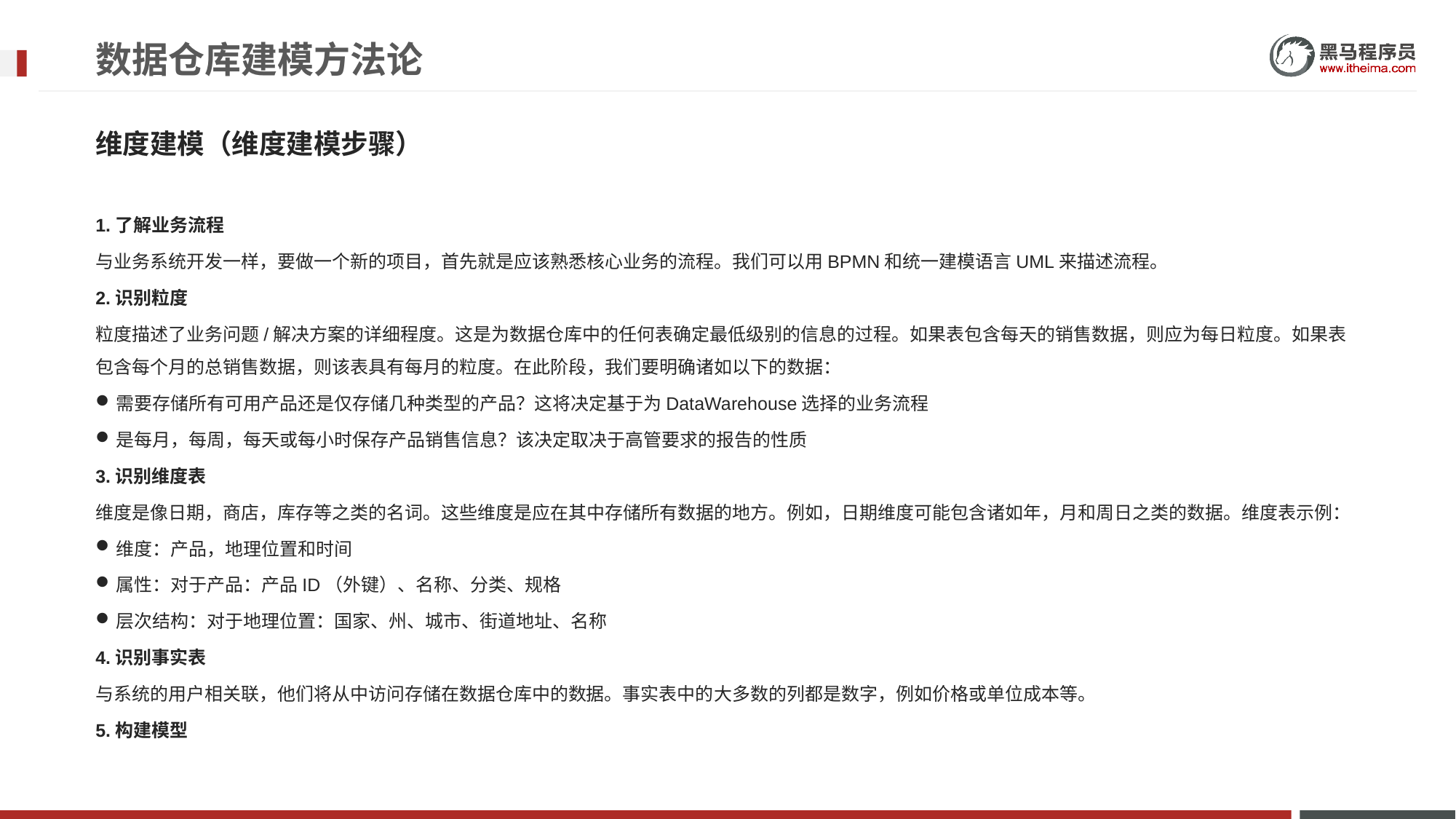

# 数据仓库建模方法论
维度建模（维度建模步骤）
1.了解业务流程
与业务系统开发一样，要做一个新的项目，首先就是应该熟悉核心业务的流程。我们可以用BPMN和统一建模语言UML来描述流程。
2.识别粒度
粒度描述了业务问题/解决方案的详细程度。这是为数据仓库中的任何表确定最低级别的信息的过程。如果表包含每天的销售数据，则应为每日粒度。如果表包含每个月的总销售数据，则该表具有每月的粒度。在此阶段，我们要明确诸如以下的数据：
需要存储所有可用产品还是仅存储几种类型的产品？这将决定基于为DataWarehouse选择的业务流程
是每月，每周，每天或每小时保存产品销售信息？该决定取决于高管要求的报告的性质
3.识别维度表
维度是像日期，商店，库存等之类的名词。这些维度是应在其中存储所有数据的地方。例如，日期维度可能包含诸如年，月和周日之类的数据。维度表示例：
维度：产品，地理位置和时间
属性：对于产品：产品ID（外键）、名称、分类、规格
层次结构：对于地理位置：国家、州、城市、街道地址、名称
4.识别事实表
与系统的用户相关联，他们将从中访问存储在数据仓库中的数据。事实表中的大多数的列都是数字，例如价格或单位成本等。
5.构建模型